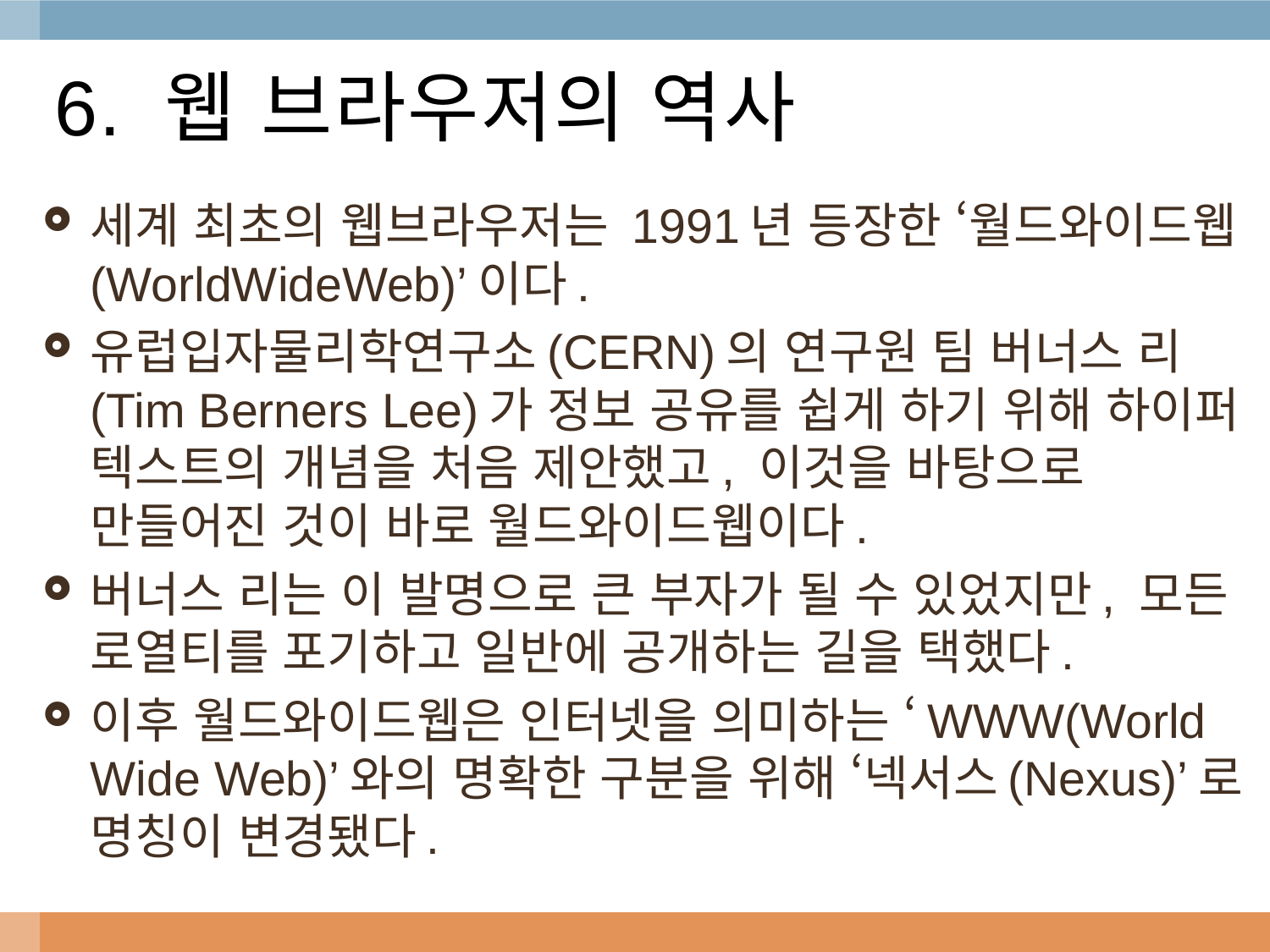

# 6. 웹 브라우저의 역사
세계 최초의 웹브라우저는 1991년 등장한 ‘월드와이드웹(WorldWideWeb)’이다.
유럽입자물리학연구소(CERN)의 연구원 팀 버너스 리(Tim Berners Lee)가 정보 공유를 쉽게 하기 위해 하이퍼 텍스트의 개념을 처음 제안했고, 이것을 바탕으로 만들어진 것이 바로 월드와이드웹이다.
버너스 리는 이 발명으로 큰 부자가 될 수 있었지만, 모든 로열티를 포기하고 일반에 공개하는 길을 택했다.
이후 월드와이드웹은 인터넷을 의미하는 ‘WWW(World Wide Web)’와의 명확한 구분을 위해 ‘넥서스(Nexus)’로 명칭이 변경됐다.